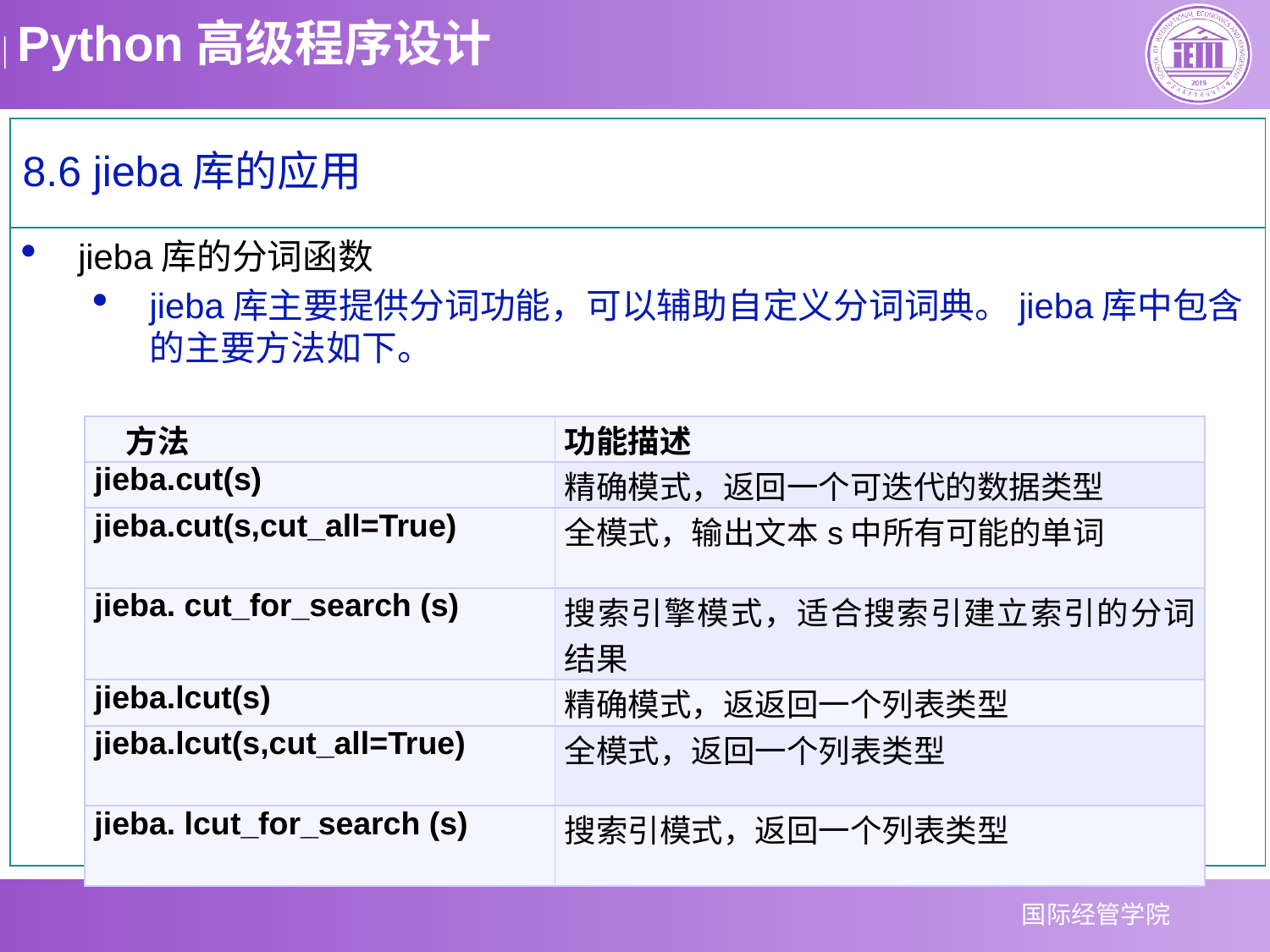

8.6 jieba库的应用
jieba库的分词函数
jieba库主要提供分词功能，可以辅助自定义分词词典。jieba库中包含的主要方法如下。

| 方法 | 功能描述 |
| --- | --- |
| jieba.cut(s) | 精确模式，返回一个可迭代的数据类型 |
| jieba.cut(s,cut\_all=True) | 全模式，输出文本s中所有可能的单词 |
| jieba. cut\_for\_search (s) | 搜索引擎模式，适合搜索引建立索引的分词结果 |
| jieba.lcut(s) | 精确模式，返返回一个列表类型 |
| jieba.lcut(s,cut\_all=True) | 全模式，返回一个列表类型 |
| jieba. lcut\_for\_search (s) | 搜索引模式，返回一个列表类型 |